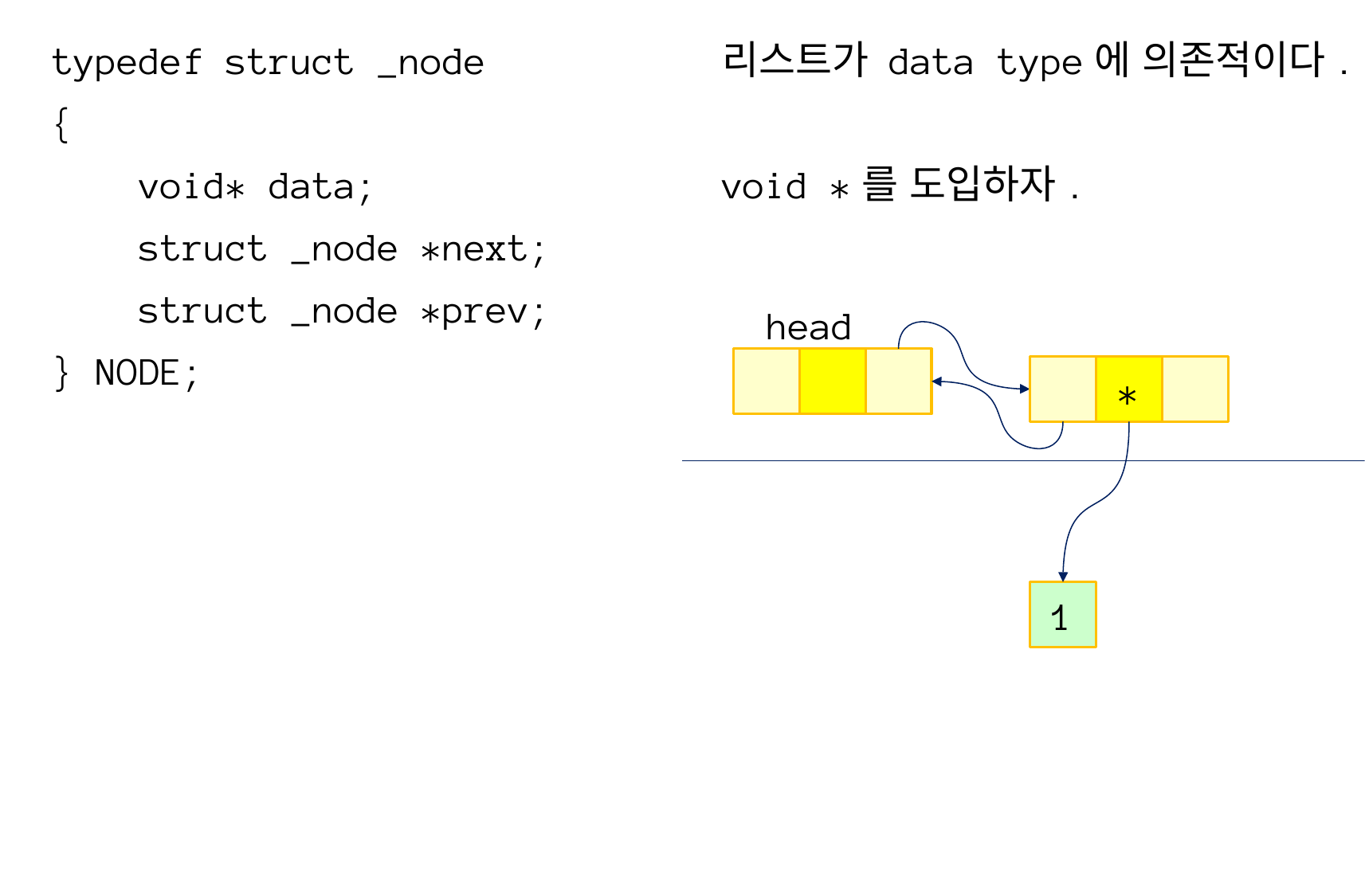

typedef struct _node
{
    void* data;
    struct _node *next;
    struct _node *prev;
} NODE;
리스트가 data type에 의존적이다.

void *를 도입하자.
head

*

1